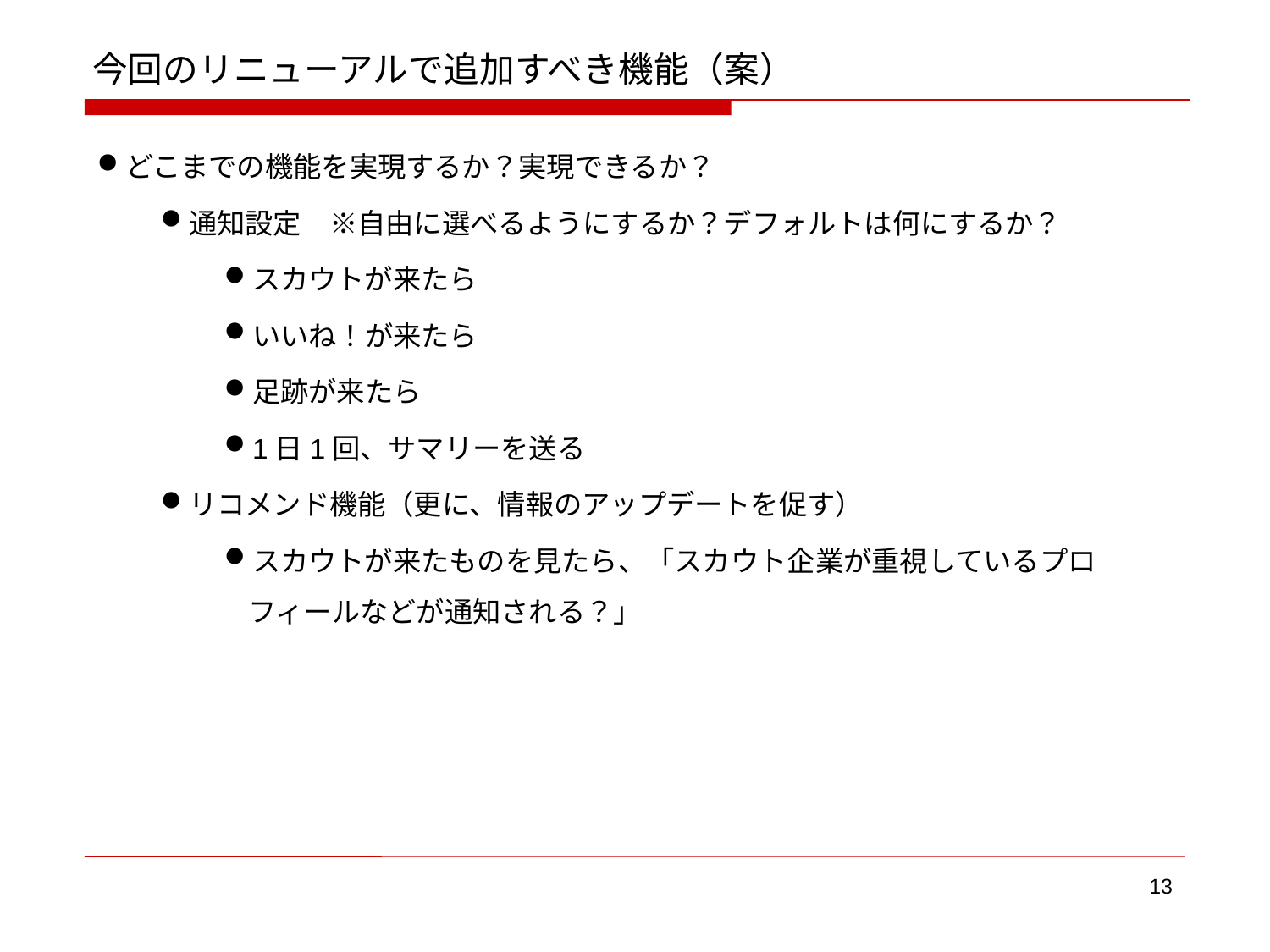

今回のリニューアルで追加すべき機能（案）
どこまでの機能を実現するか？実現できるか？
通知設定　※自由に選べるようにするか？デフォルトは何にするか？
スカウトが来たら
いいね！が来たら
足跡が来たら
1日1回、サマリーを送る
リコメンド機能（更に、情報のアップデートを促す）
スカウトが来たものを見たら、「スカウト企業が重視しているプロフィールなどが通知される？」
13